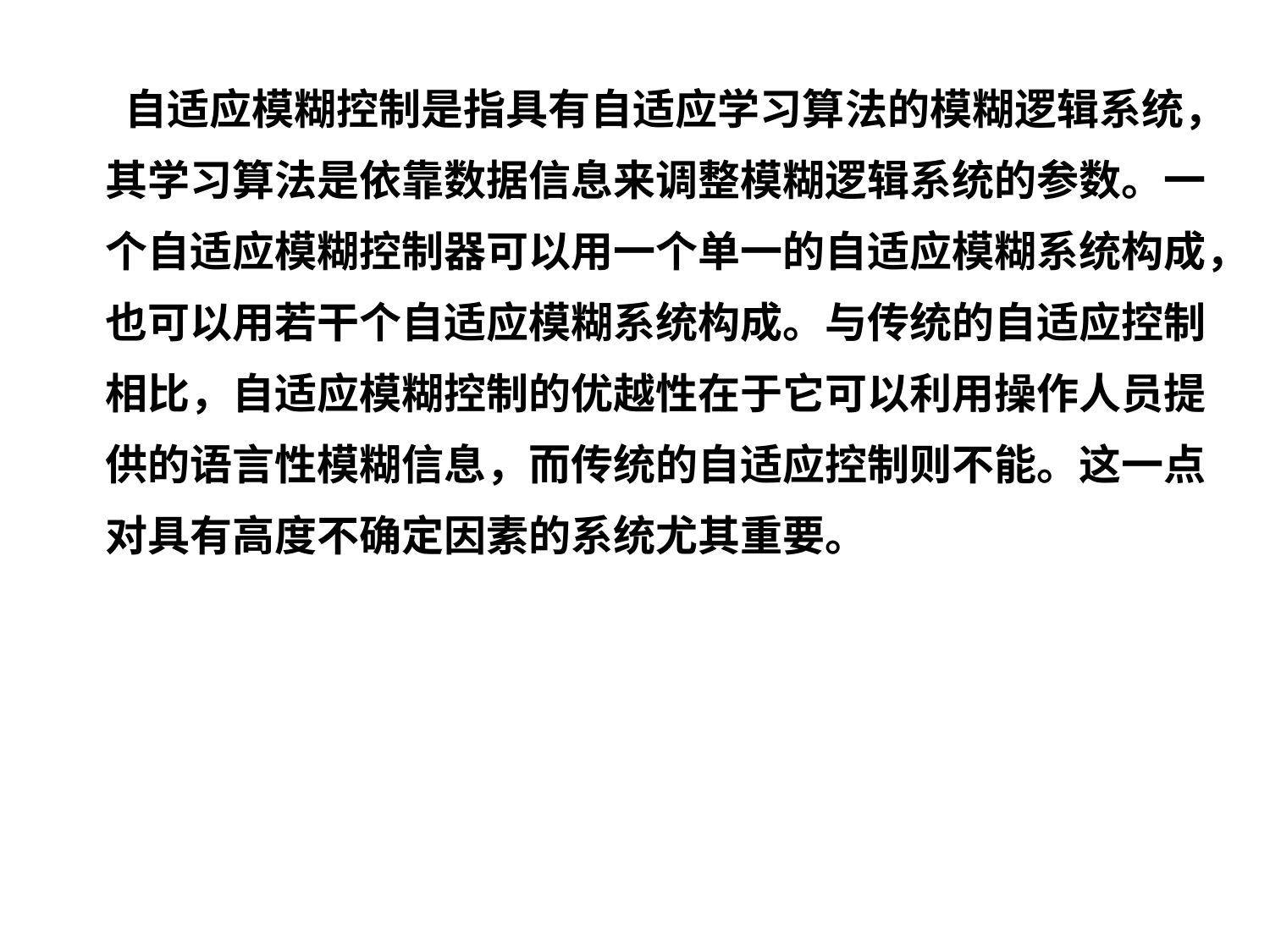

自适应模糊控制是指具有自适应学习算法的模糊逻辑系统，其学习算法是依靠数据信息来调整模糊逻辑系统的参数。一个自适应模糊控制器可以用一个单一的自适应模糊系统构成，也可以用若干个自适应模糊系统构成。与传统的自适应控制相比，自适应模糊控制的优越性在于它可以利用操作人员提供的语言性模糊信息，而传统的自适应控制则不能。这一点对具有高度不确定因素的系统尤其重要。